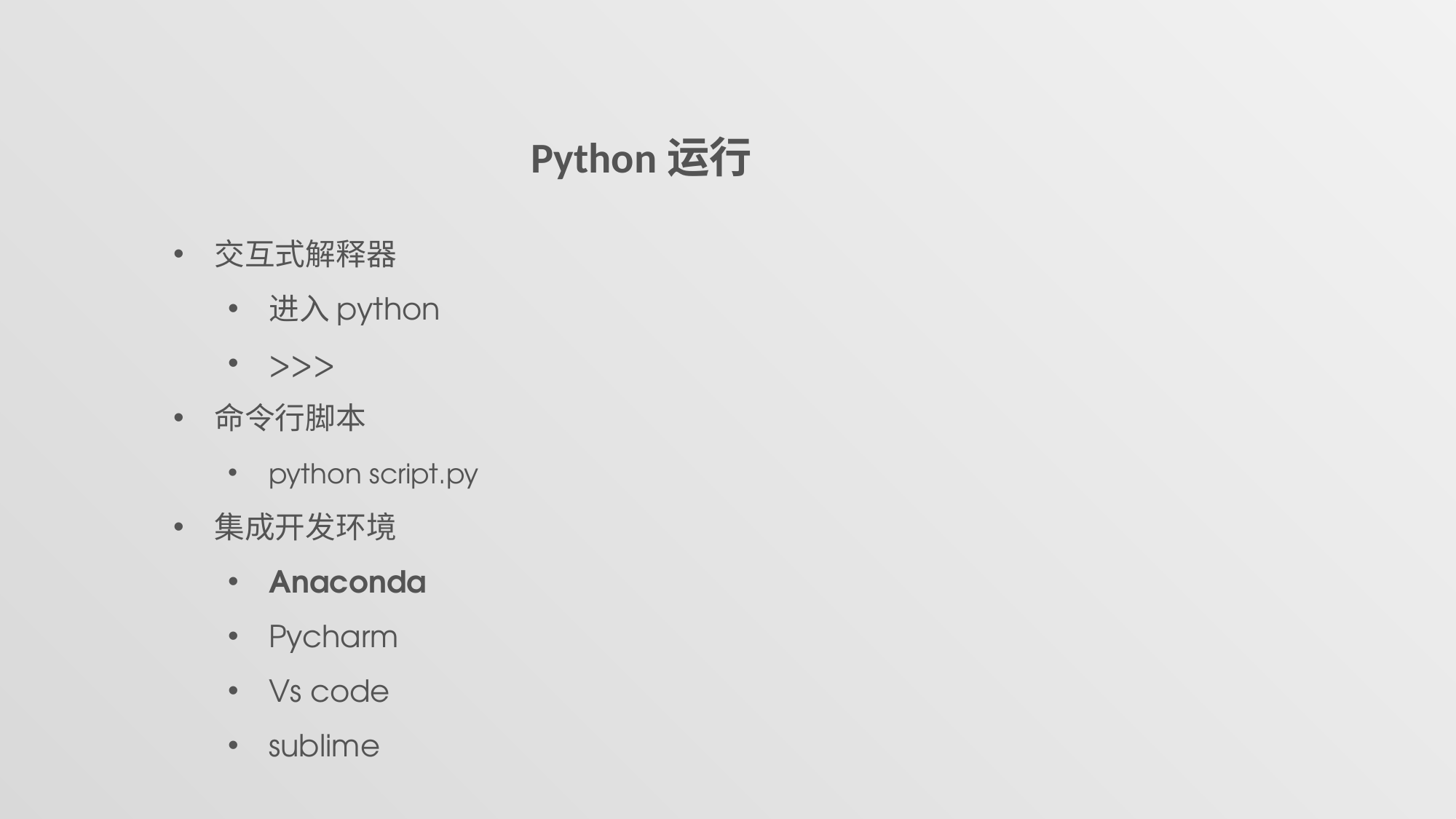

Python运行
交互式解释器
进入python
>>>
命令行脚本
python script.py
集成开发环境
Anaconda
Pycharm
Vs code
sublime